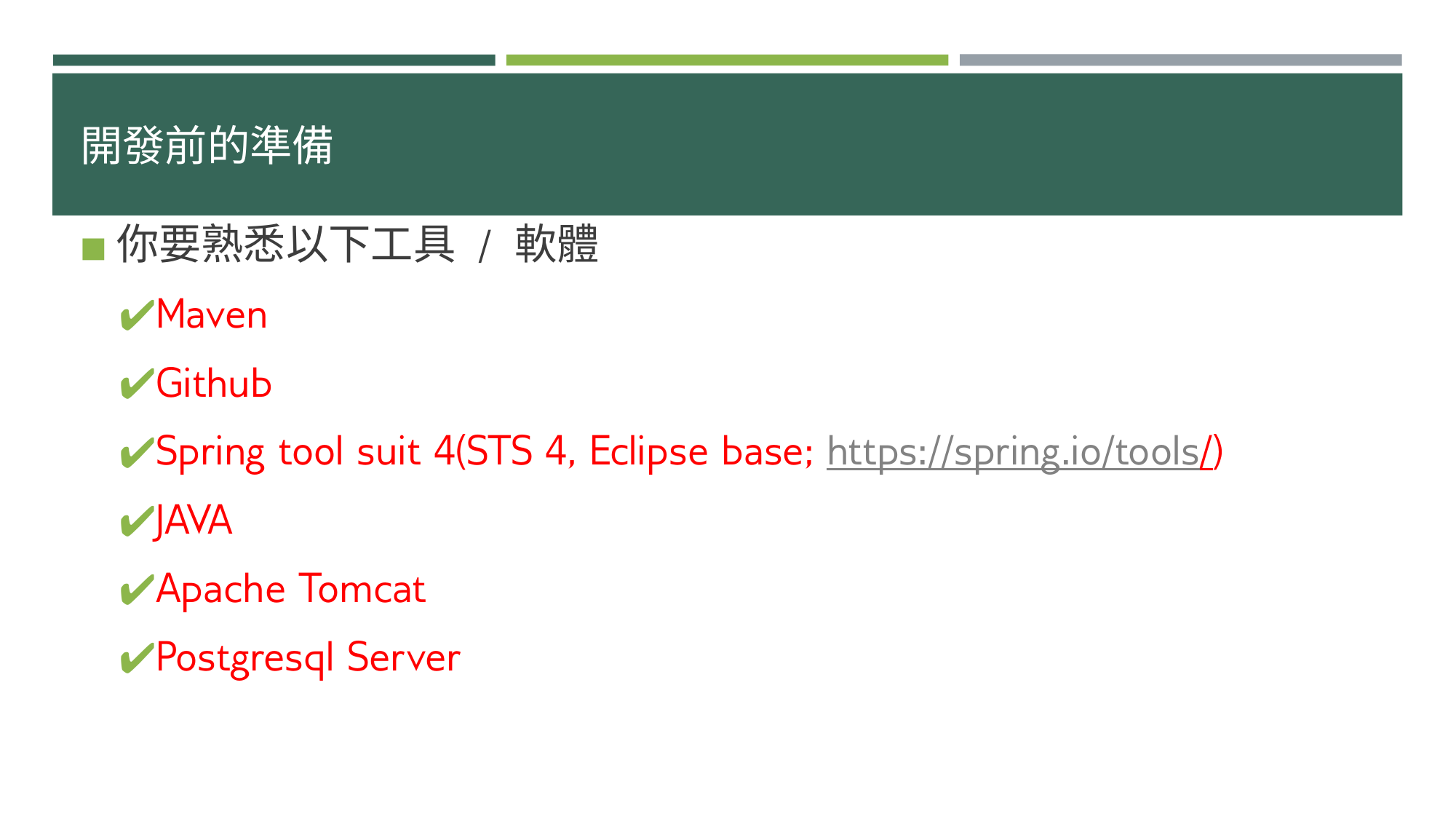

# 開發前的準備
你要熟悉以下工具 / 軟體
Maven
Github
Spring tool suit 4(STS 4, Eclipse base; https://spring.io/tools/)
JAVA
Apache Tomcat
Postgresql Server